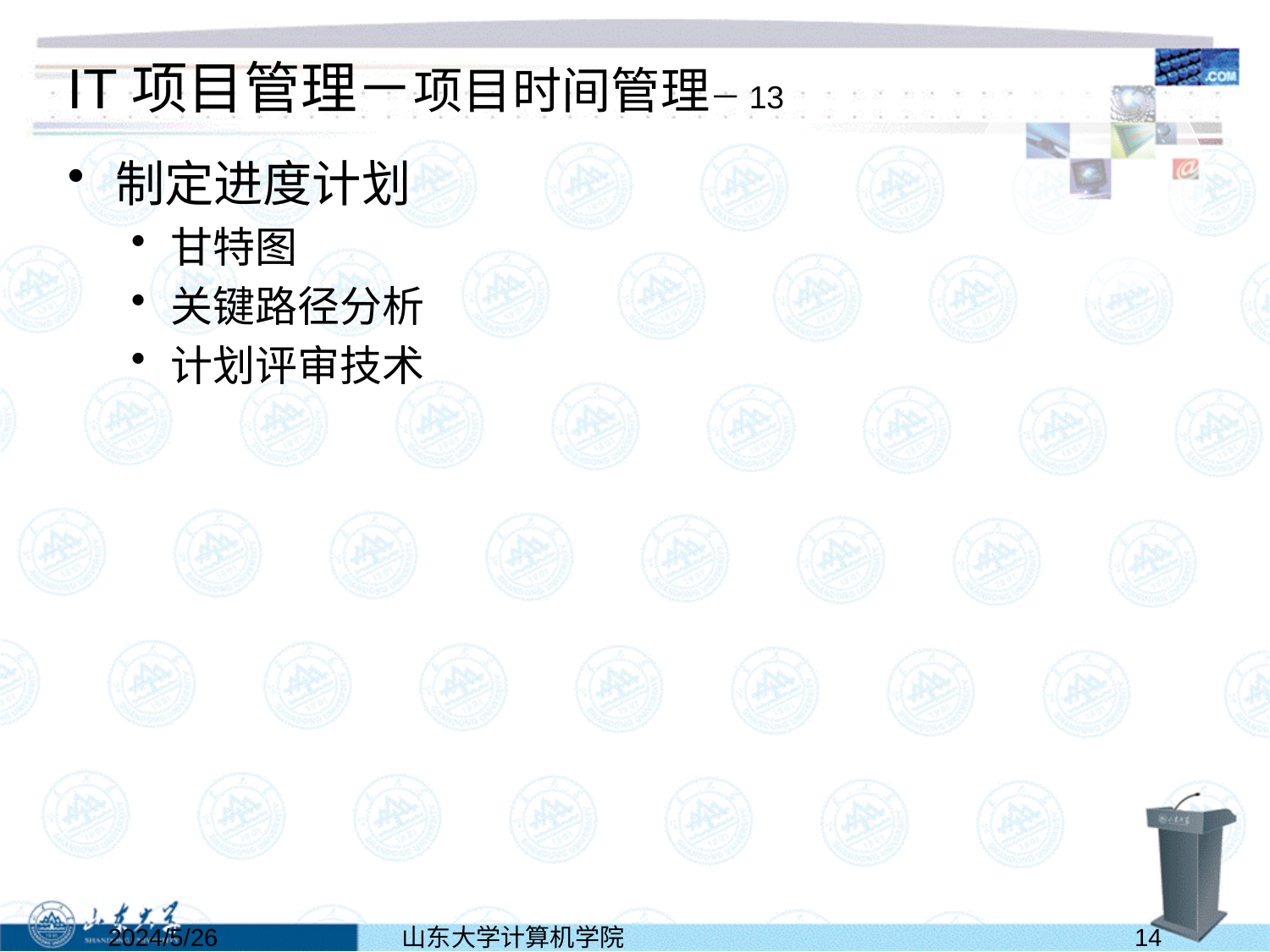

# IT项目管理－项目时间管理－13
制定进度计划
甘特图
关键路径分析
计划评审技术
2024/5/26
山东大学计算机学院人机交互与虚拟现实实验室
14